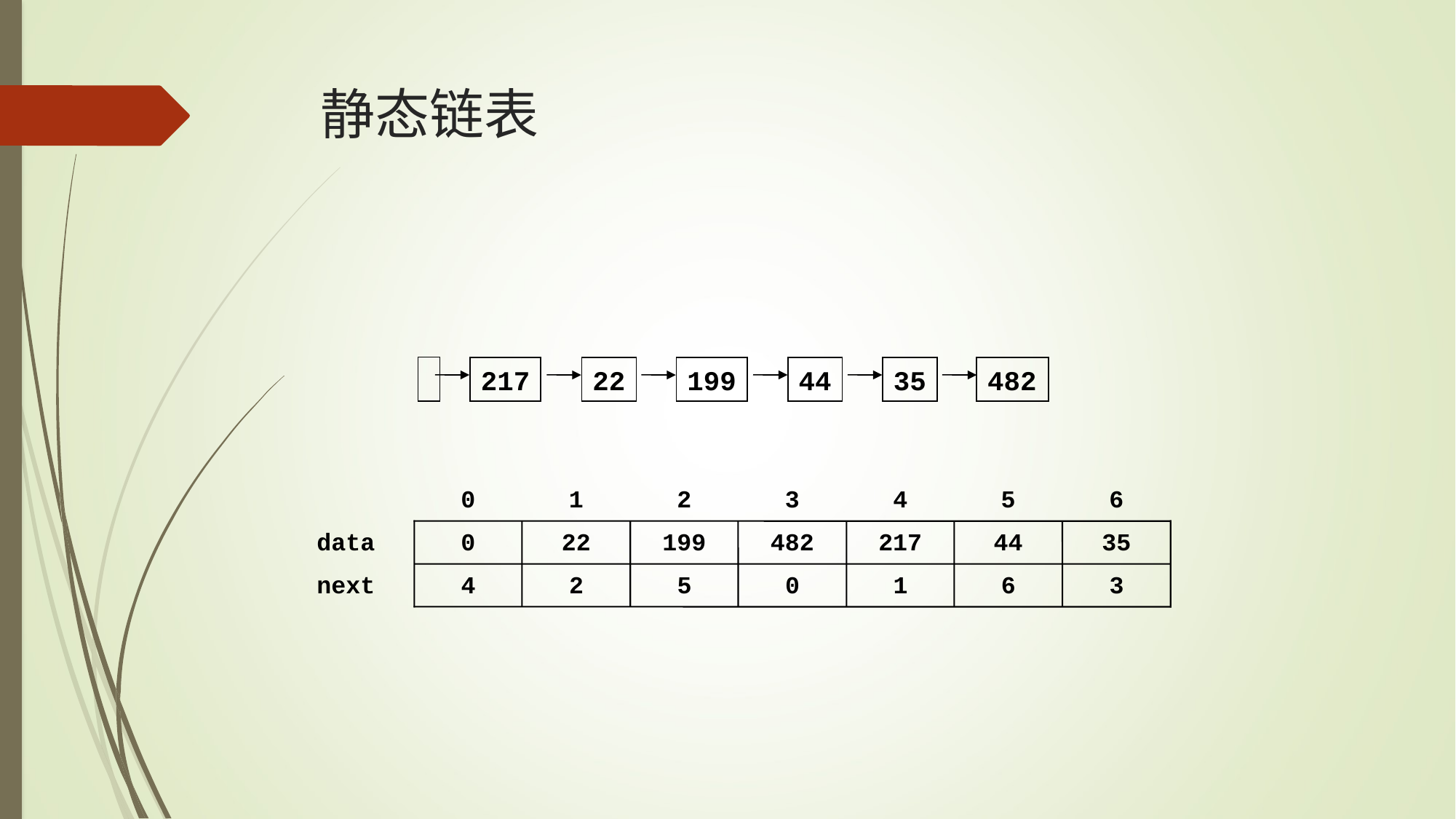

# 静态链表

217
22
199
44
35
482

0
1
2
3
4
5
6
data
0

22

199

482

217

44

35

next

4
2
5
0
1
6
3